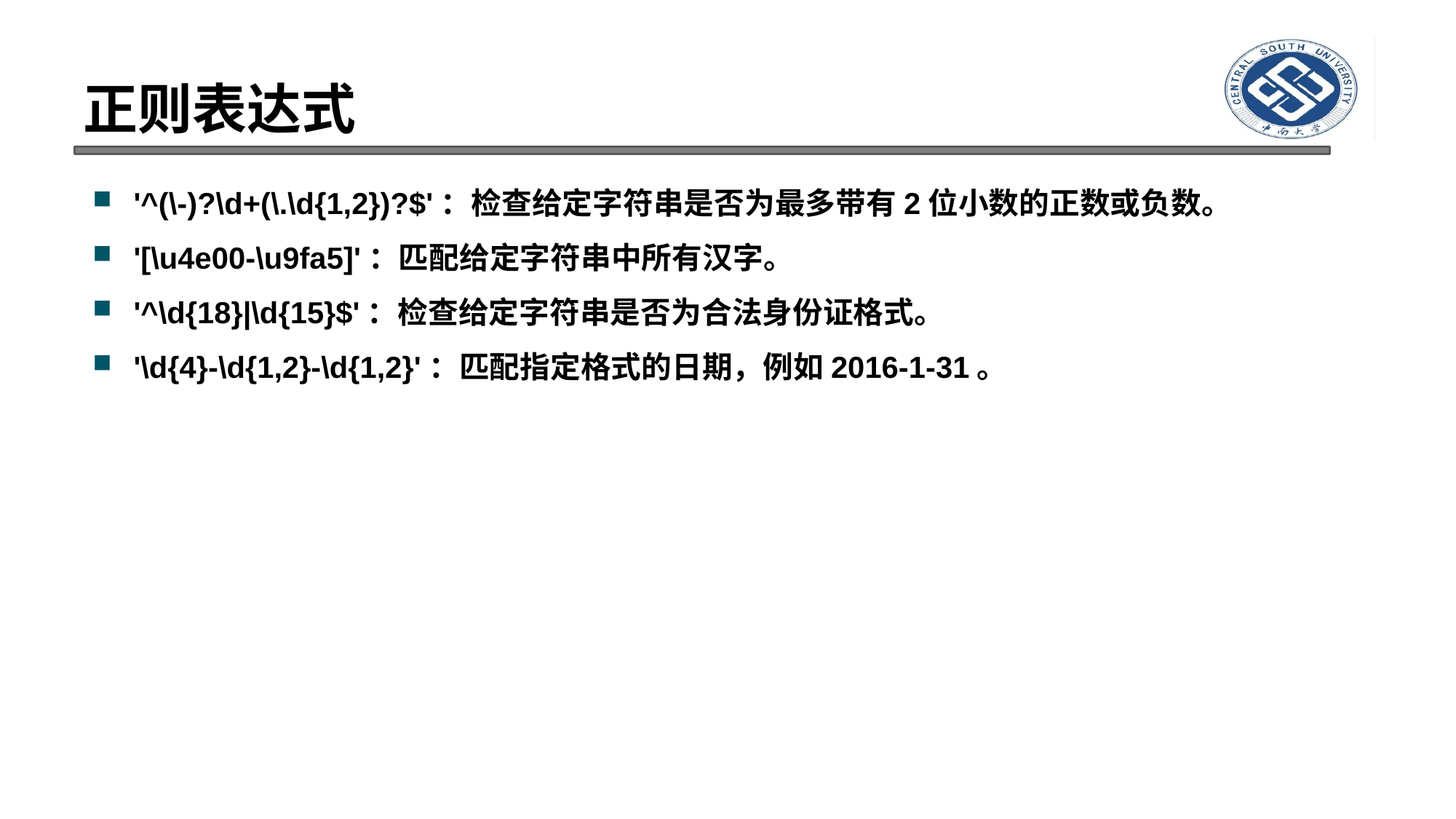

# 正则表达式
'^(\-)?\d+(\.\d{1,2})?$'：检查给定字符串是否为最多带有2位小数的正数或负数。
'[\u4e00-\u9fa5]'：匹配给定字符串中所有汉字。
'^\d{18}|\d{15}$'：检查给定字符串是否为合法身份证格式。
'\d{4}-\d{1,2}-\d{1,2}'：匹配指定格式的日期，例如2016-1-31。
44